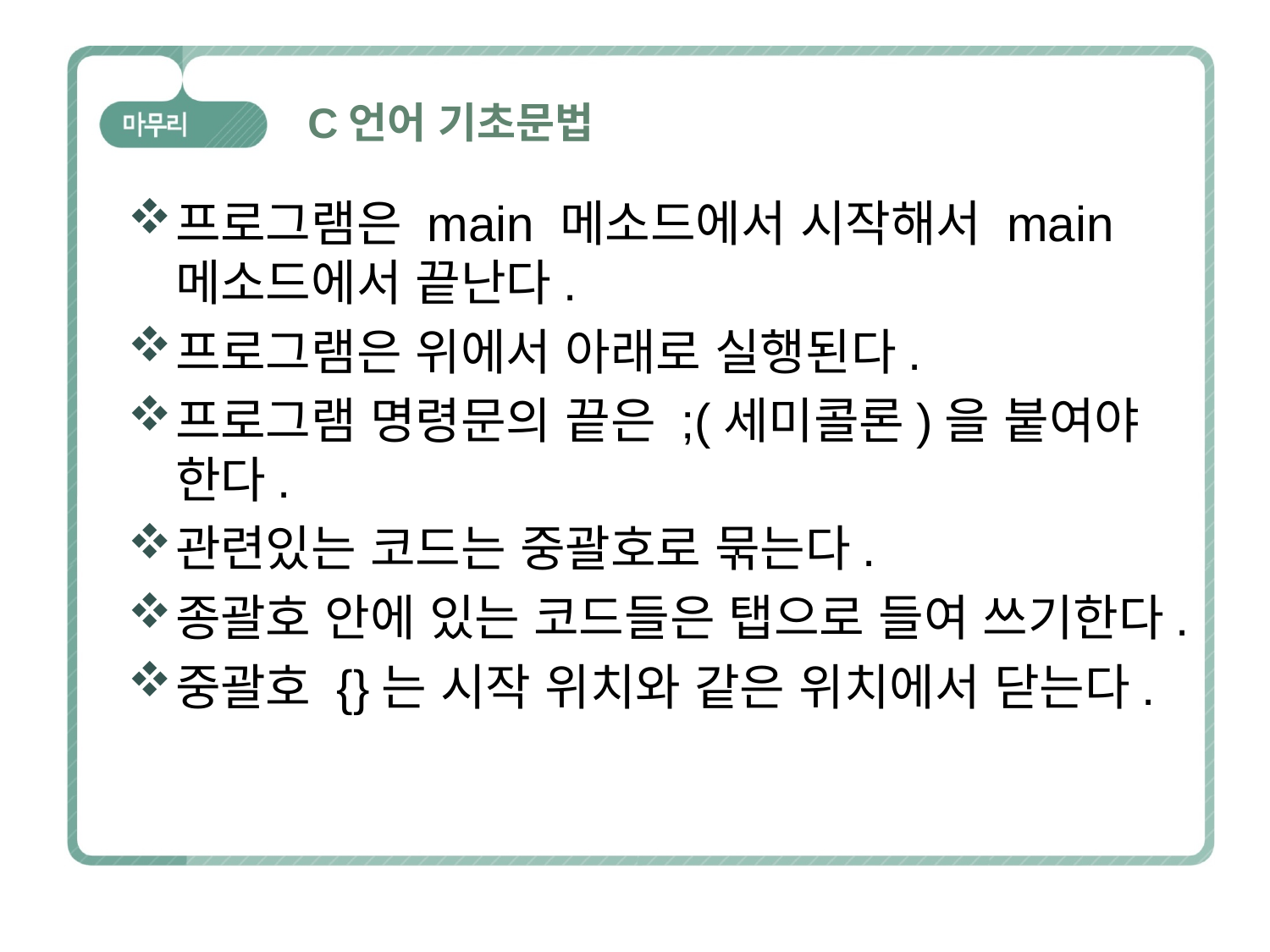

# C언어 기초문법
프로그램은 main 메소드에서 시작해서 main 메소드에서 끝난다.
프로그램은 위에서 아래로 실행된다.
프로그램 명령문의 끝은 ;(세미콜론)을 붙여야 한다.
관련있는 코드는 중괄호로 묶는다.
종괄호 안에 있는 코드들은 탭으로 들여 쓰기한다.
중괄호 {}는 시작 위치와 같은 위치에서 닫는다.